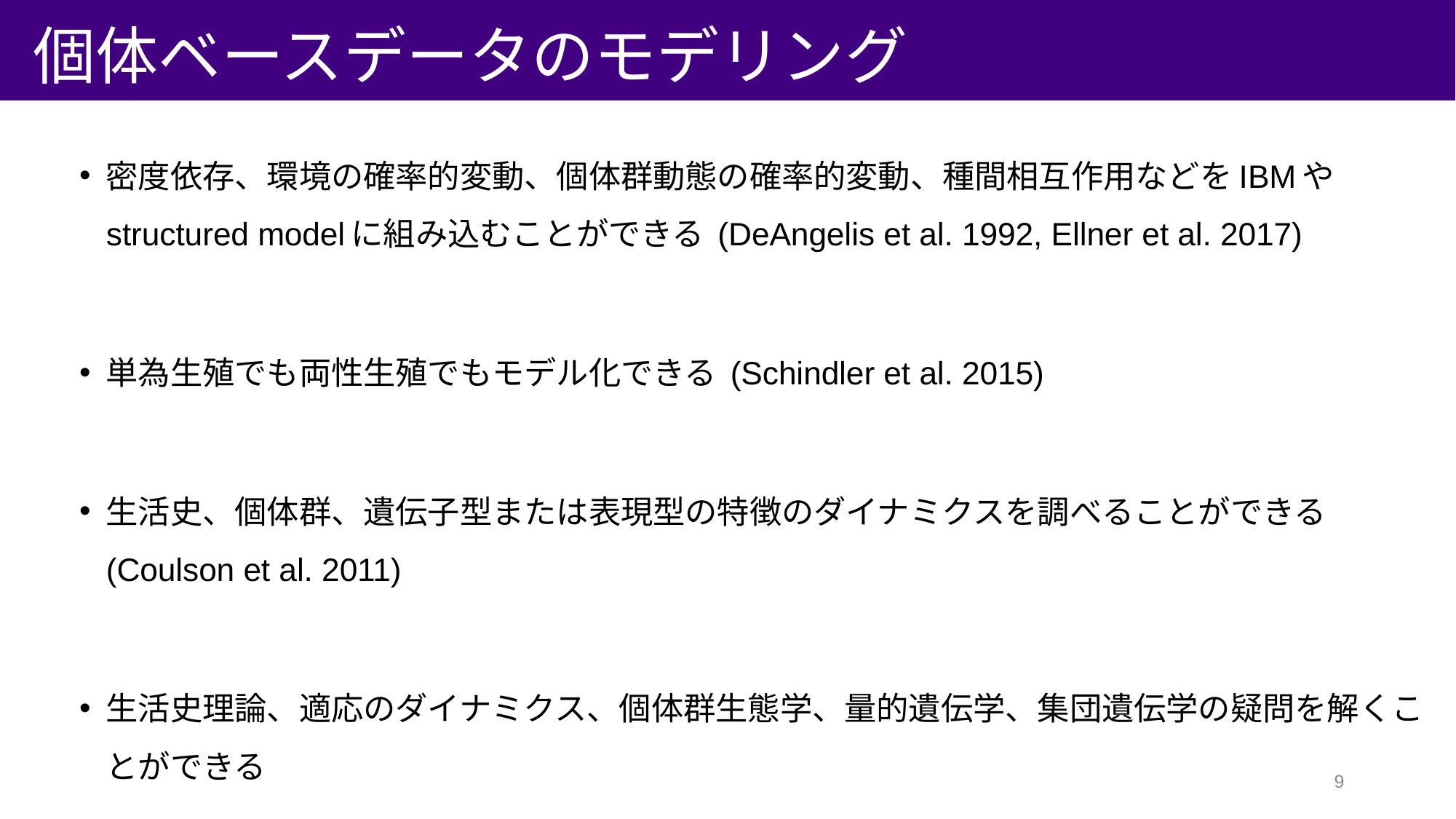

# 個体ベースデータのモデリング
密度依存、環境の確率的変動、個体群動態の確率的変動、種間相互作用などをIBMやstructured modelに組み込むことができる (DeAngelis et al. 1992, Ellner et al. 2017)

単為生殖でも両性生殖でもモデル化できる (Schindler et al. 2015)

生活史、個体群、遺伝子型または表現型の特徴のダイナミクスを調べることができる (Coulson et al. 2011)

生活史理論、適応のダイナミクス、個体群生態学、量的遺伝学、集団遺伝学の疑問を解くことができる
9